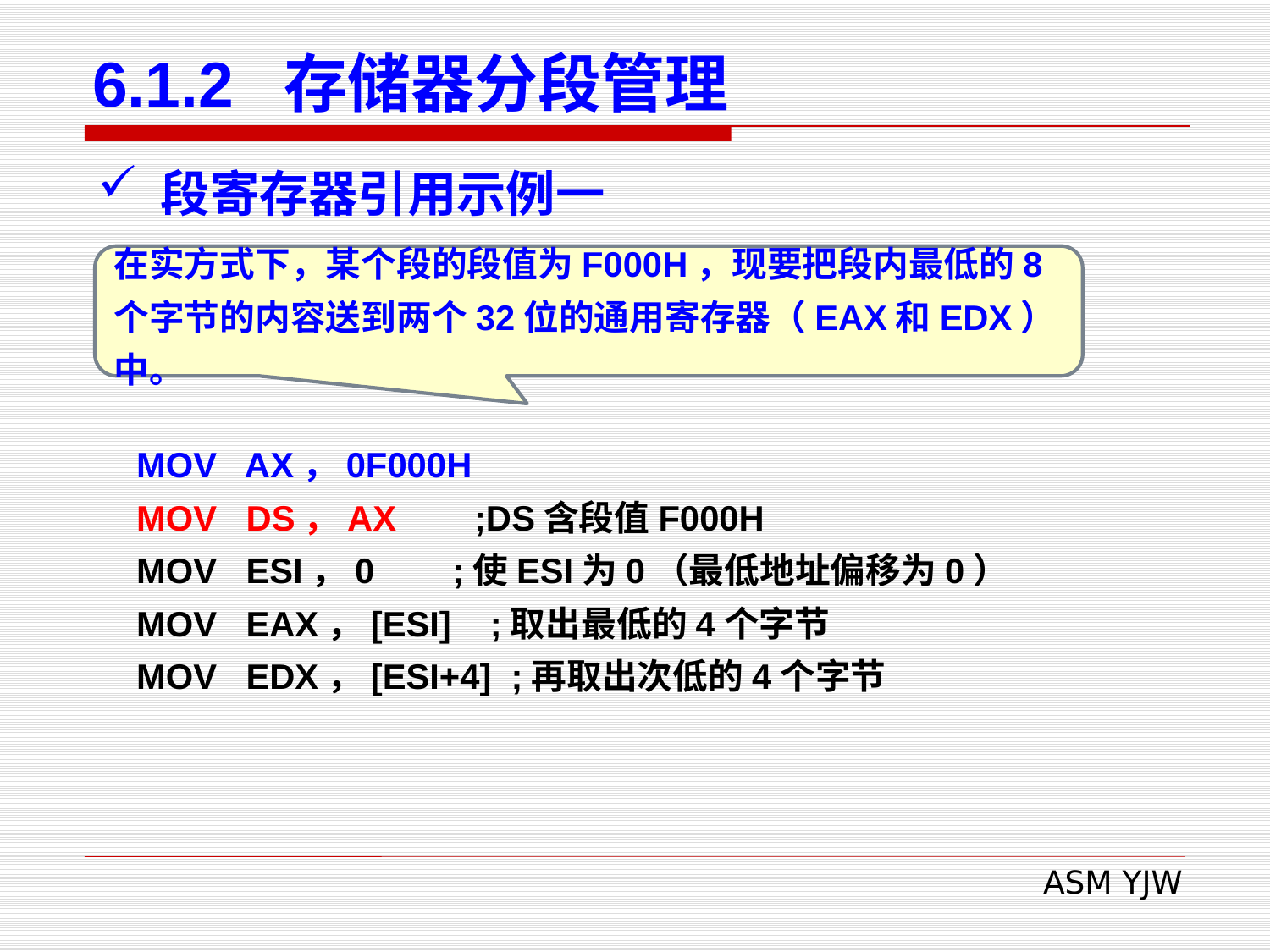

# 6.1.2  存储器分段管理
段寄存器引用示例一
在实方式下，某个段的段值为F000H，现要把段内最低的8个字节的内容送到两个32位的通用寄存器（EAX和EDX）中。
    MOV   AX，0F000H
    MOV   DS，AX        ;DS含段值F000H
    MOV   ESI，0        ;使ESI为0（最低地址偏移为0）
    MOV   EAX，[ESI]    ;取出最低的4个字节
    MOV   EDX，[ESI+4]  ;再取出次低的4个字节